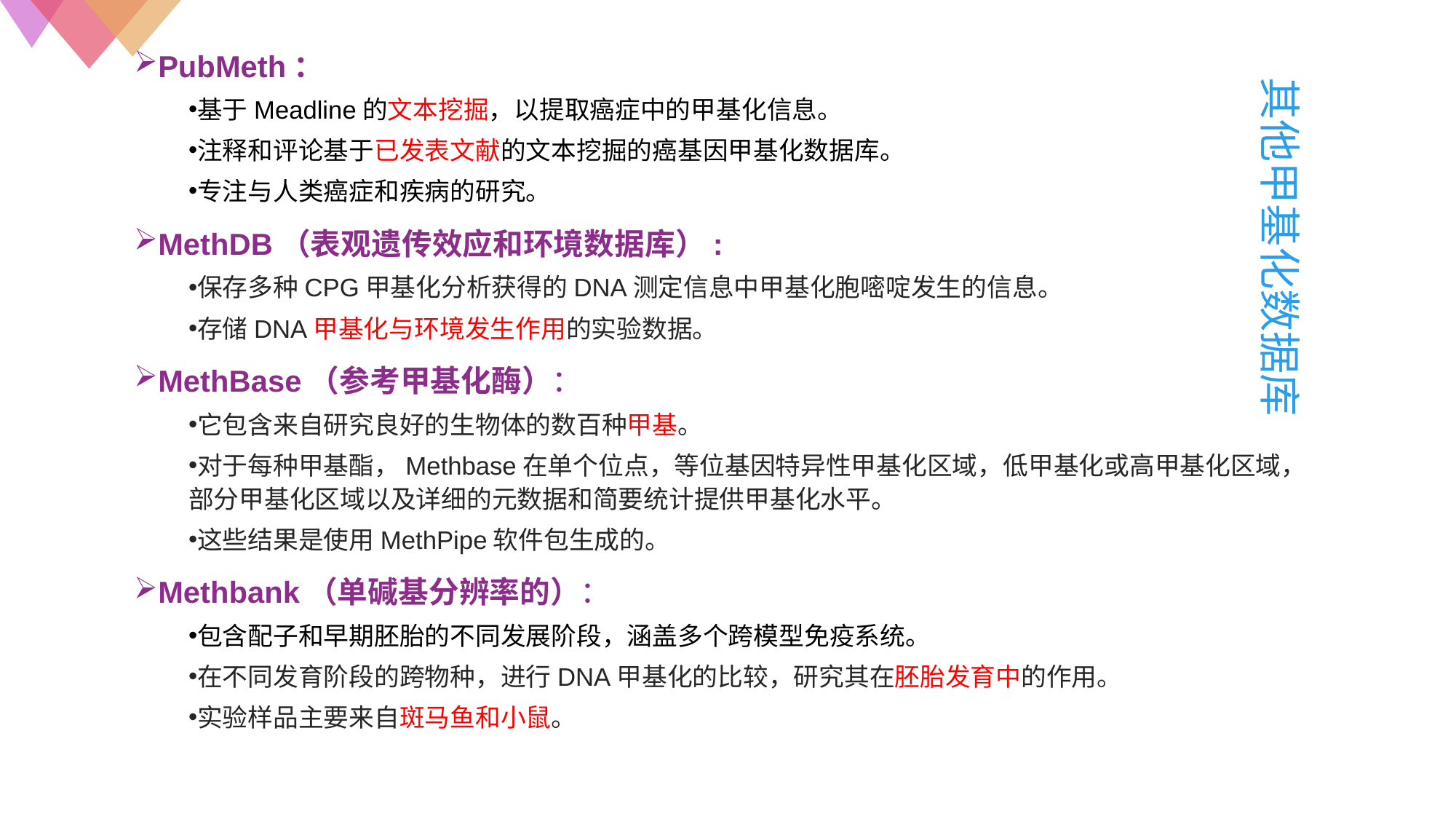

PubMeth：
基于Meadline的文本挖掘，以提取癌症中的甲基化信息。
注释和评论基于已发表文献的文本挖掘的癌基因甲基化数据库。
专注与人类癌症和疾病的研究。
MethDB（表观遗传效应和环境数据库）:
保存多种CPG甲基化分析获得的DNA测定信息中甲基化胞嘧啶发生的信息。
存储DNA甲基化与环境发生作用的实验数据。
MethBase（参考甲基化酶）：
它包含来自研究良好的生物体的数百种甲基。
对于每种甲基酯，Methbase在单个位点，等位基因特异性甲基化区域，低甲基化或高甲基化区域，部分甲基化区域以及详细的元数据和简要统计提供甲基化水平。
这些结果是使用MethPipe软件包生成的。
Methbank（单碱基分辨率的）：
包含配子和早期胚胎的不同发展阶段，涵盖多个跨模型免疫系统。
在不同发育阶段的跨物种，进行DNA甲基化的比较，研究其在胚胎发育中的作用。
实验样品主要来自斑马鱼和小鼠。

其他甲基化数据库